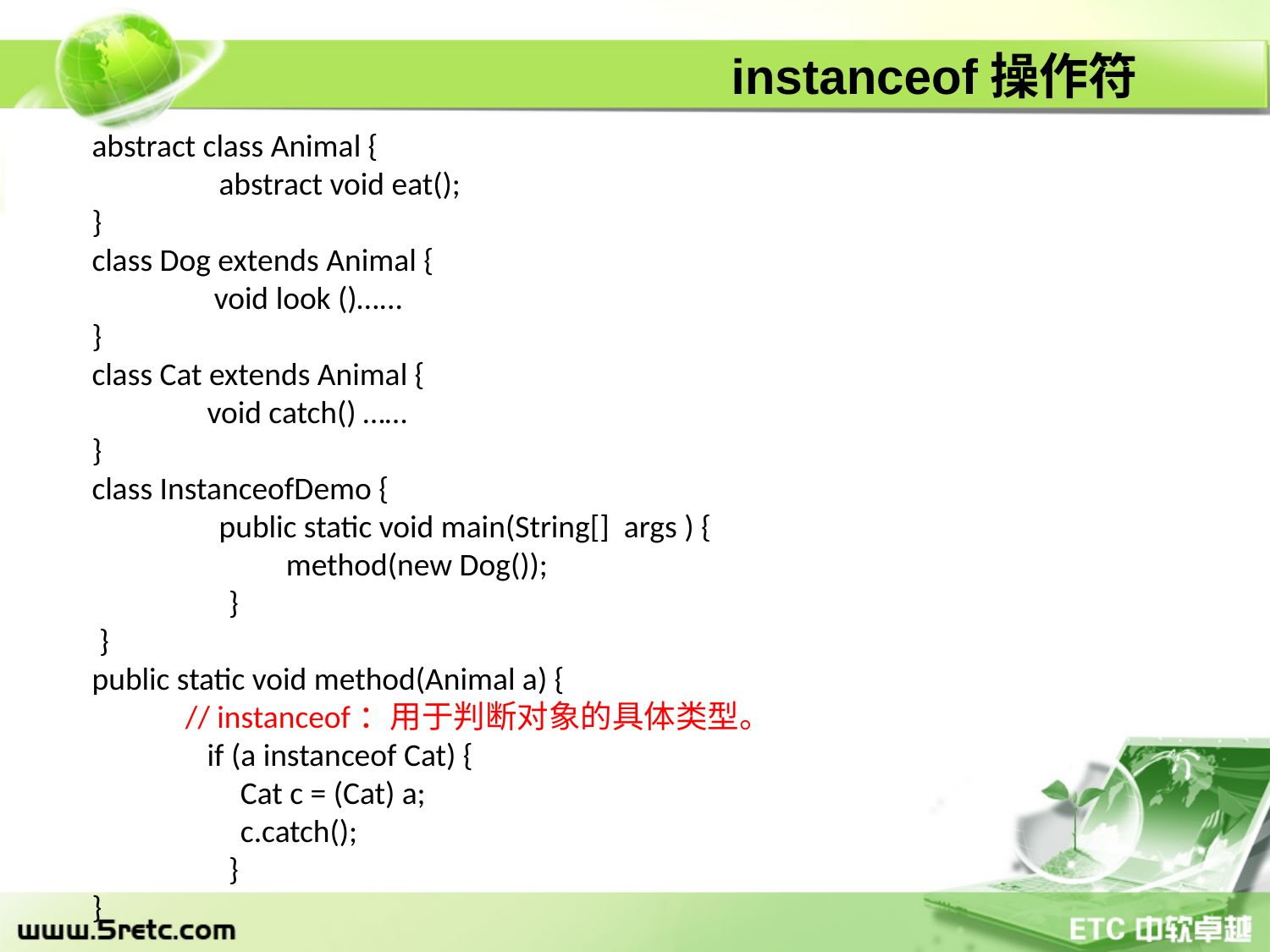

# instanceof操作符
abstract class Animal {
	abstract void eat();
}
class Dog extends Animal {
                 void look ()…...
}
class Cat extends Animal {
                void catch() ……
}
class InstanceofDemo {
	public static void main(String[]  args ) {
                           method(new Dog());
                   }
 }
public static void method(Animal a) {
             // instanceof：用于判断对象的具体类型。
                if (a instanceof Cat) {
	   Cat c = (Cat) a;
	   c.catch();
                   }
}